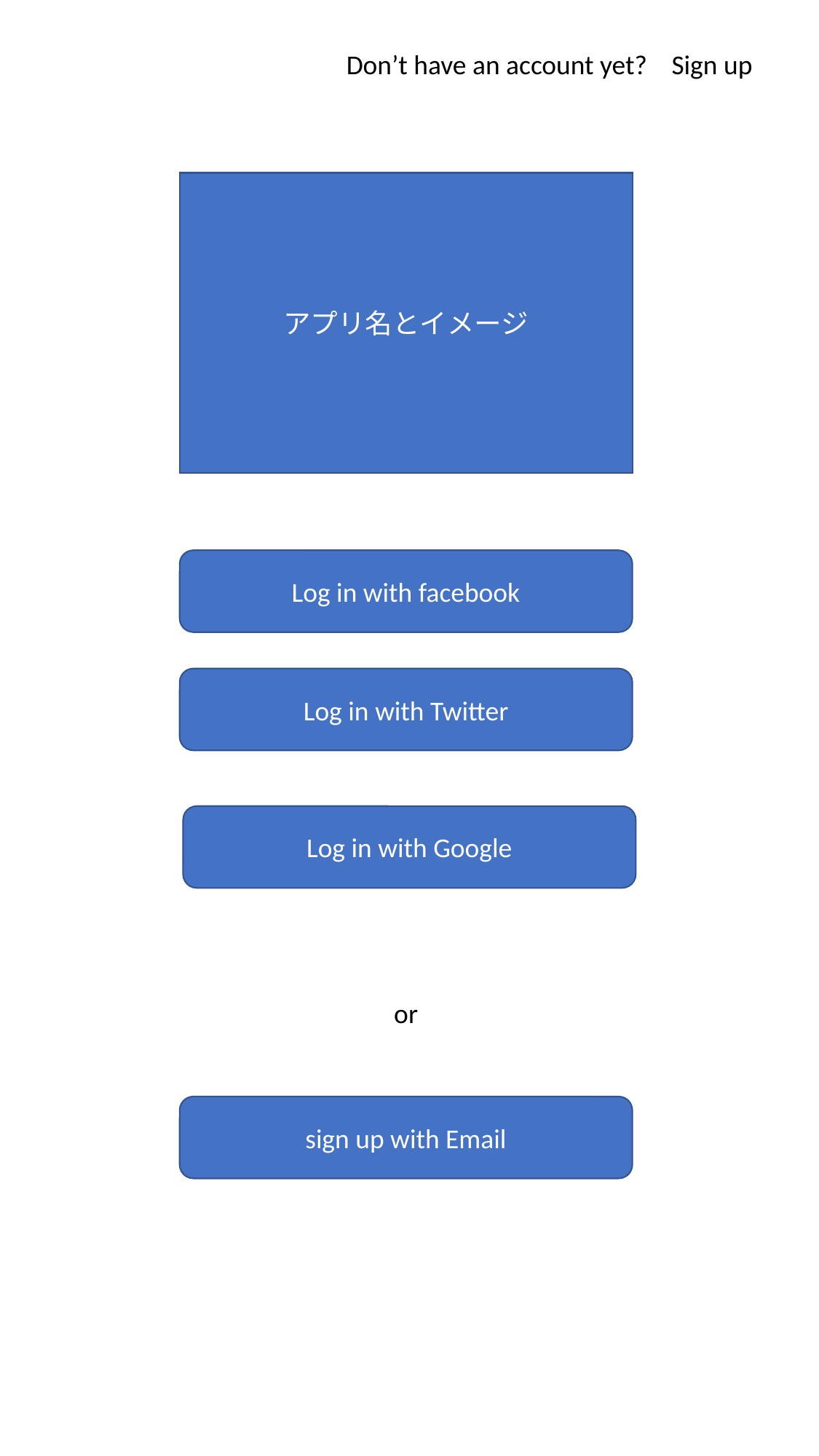

Don’t have an account yet?
Sign up
アプリ名とイメージ
Log in with facebook
Log in with Twitter
Log in with Google
or
sign up with Email